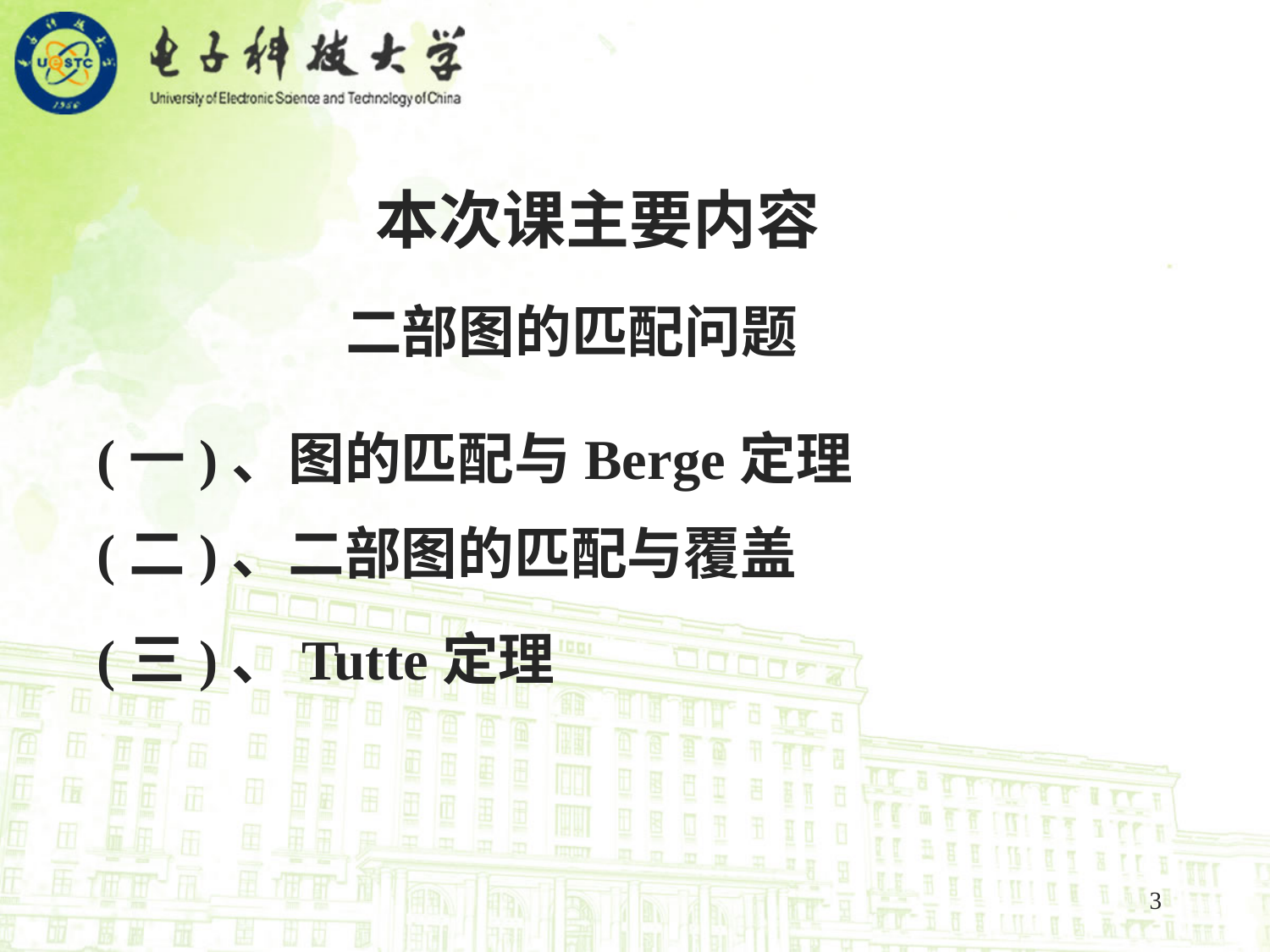

本次课主要内容
二部图的匹配问题
(一)、图的匹配与Berge定理
(二)、二部图的匹配与覆盖
(三)、Tutte定理
3